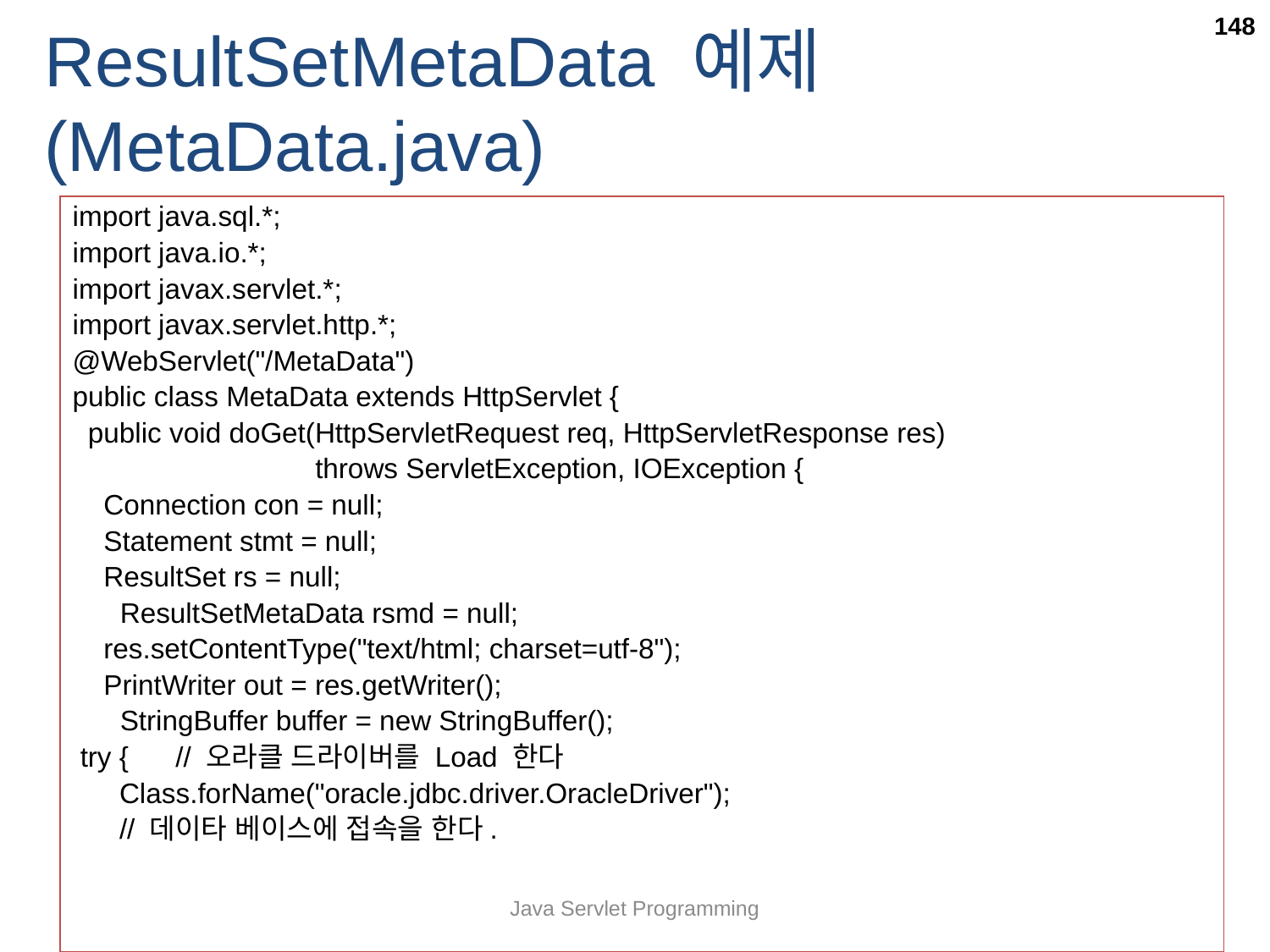

148
ResultSetMetaData 예제(MetaData.java)
import java.sql.*;
import java.io.*;
import javax.servlet.*;
import javax.servlet.http.*;
@WebServlet("/MetaData")
public class MetaData extends HttpServlet {
  public void doGet(HttpServletRequest req, HttpServletResponse res)
                               throws ServletException, IOException {
    Connection con = null;
    Statement stmt = null;
    ResultSet rs = null;
	ResultSetMetaData rsmd = null;
    res.setContentType("text/html; charset=utf-8");
    PrintWriter out = res.getWriter();
	StringBuffer buffer = new StringBuffer();
 try {      // 오라클 드라이버를 Load 한다
      Class.forName("oracle.jdbc.driver.OracleDriver");
      // 데이타 베이스에 접속을 한다.

Java Servlet Programming